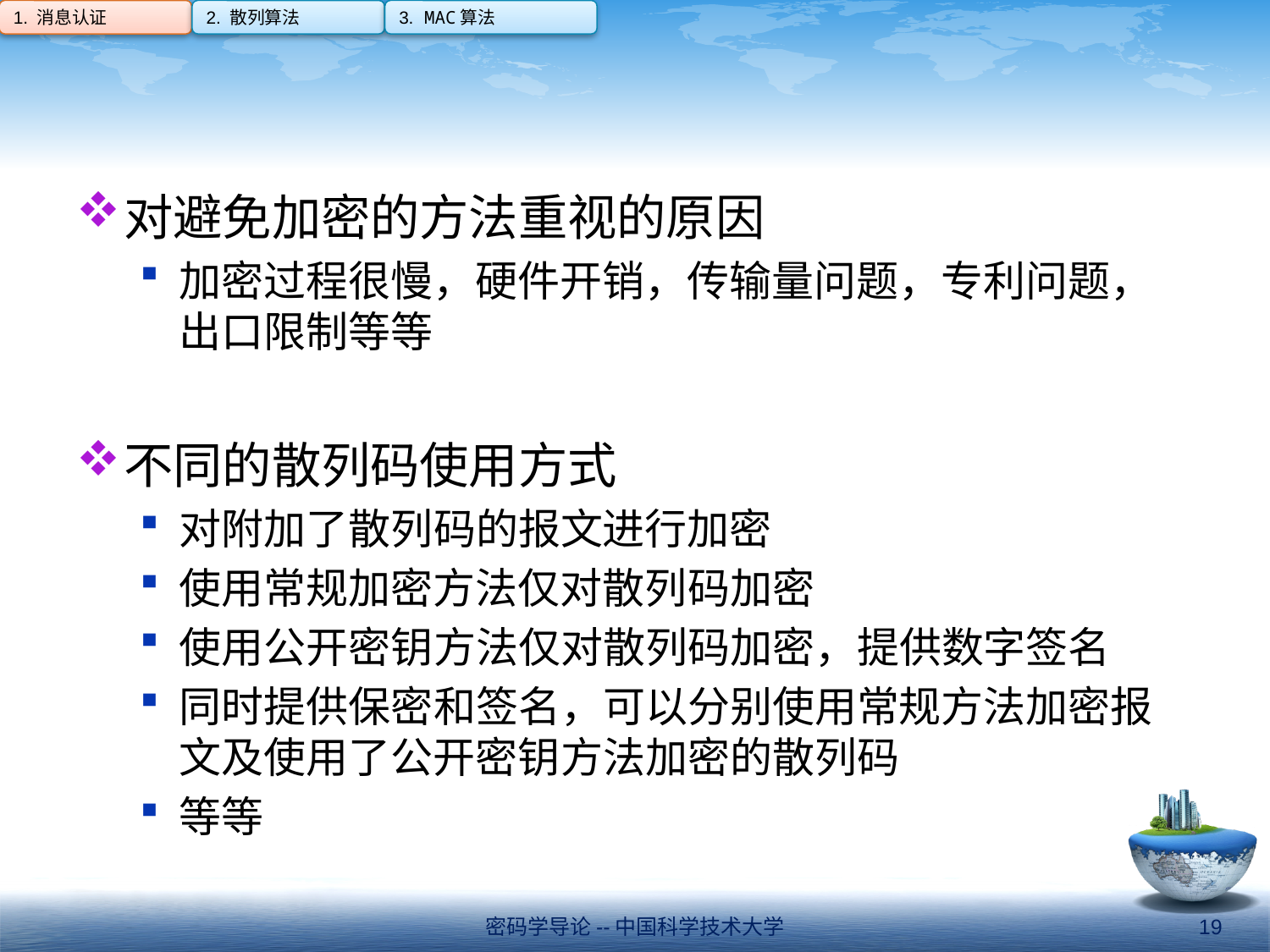

1. 消息认证
2. 散列算法
3. MAC算法
#
对避免加密的方法重视的原因
加密过程很慢，硬件开销，传输量问题，专利问题，出口限制等等

不同的散列码使用方式
对附加了散列码的报文进行加密
使用常规加密方法仅对散列码加密
使用公开密钥方法仅对散列码加密，提供数字签名
同时提供保密和签名，可以分别使用常规方法加密报文及使用了公开密钥方法加密的散列码
等等

密码学导论--中国科学技术大学
19